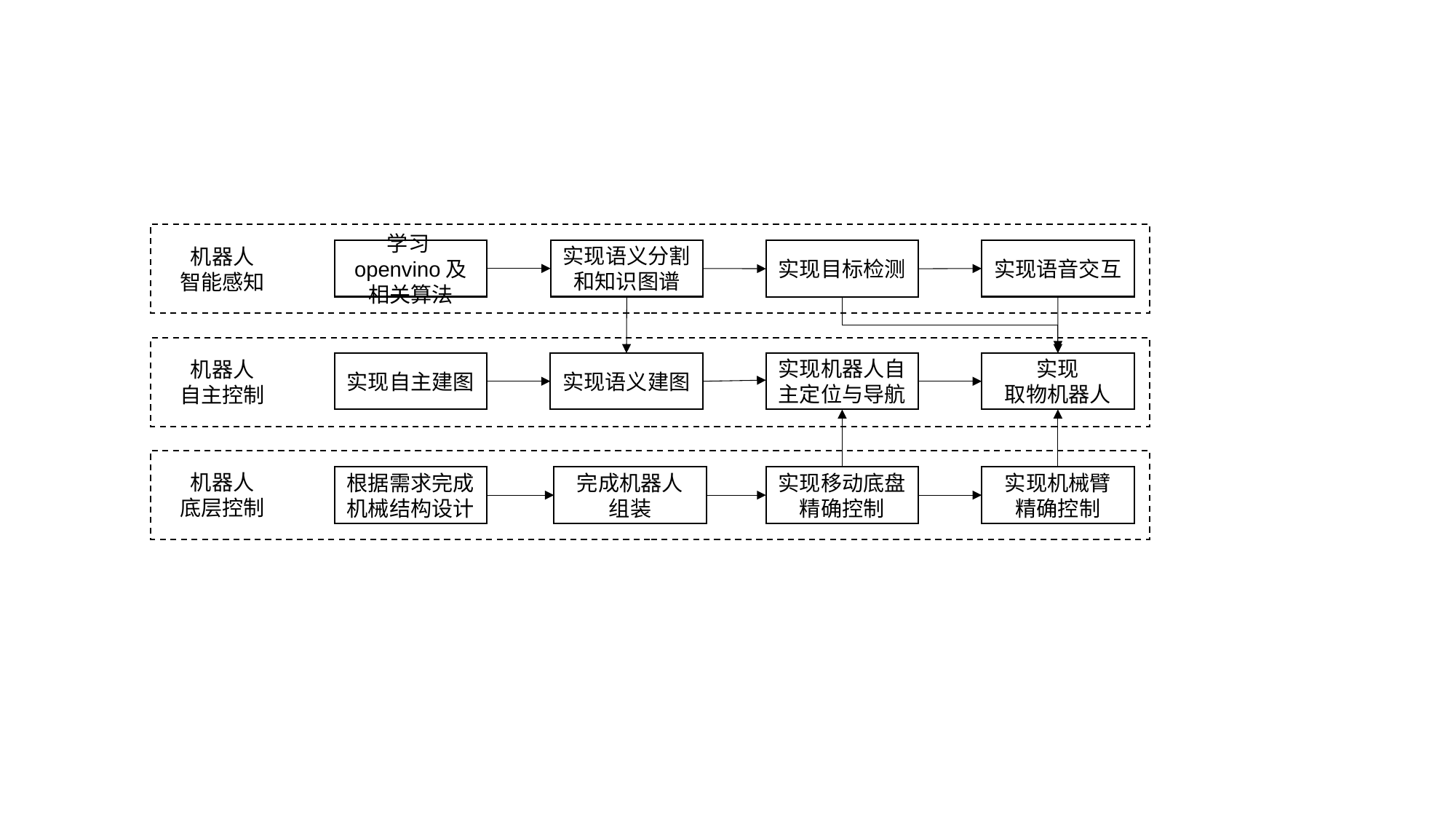

机器人
智能感知
学习openvino及相关算法
实现语义分割和知识图谱
实现语音交互
实现目标检测

机器人
自主控制
实现自主建图
实现语义建图
实现机器人自主定位与导航
实现
取物机器人

机器人
底层控制
根据需求完成机械结构设计
完成机器人
组装
实现移动底盘
精确控制
实现机械臂
精确控制